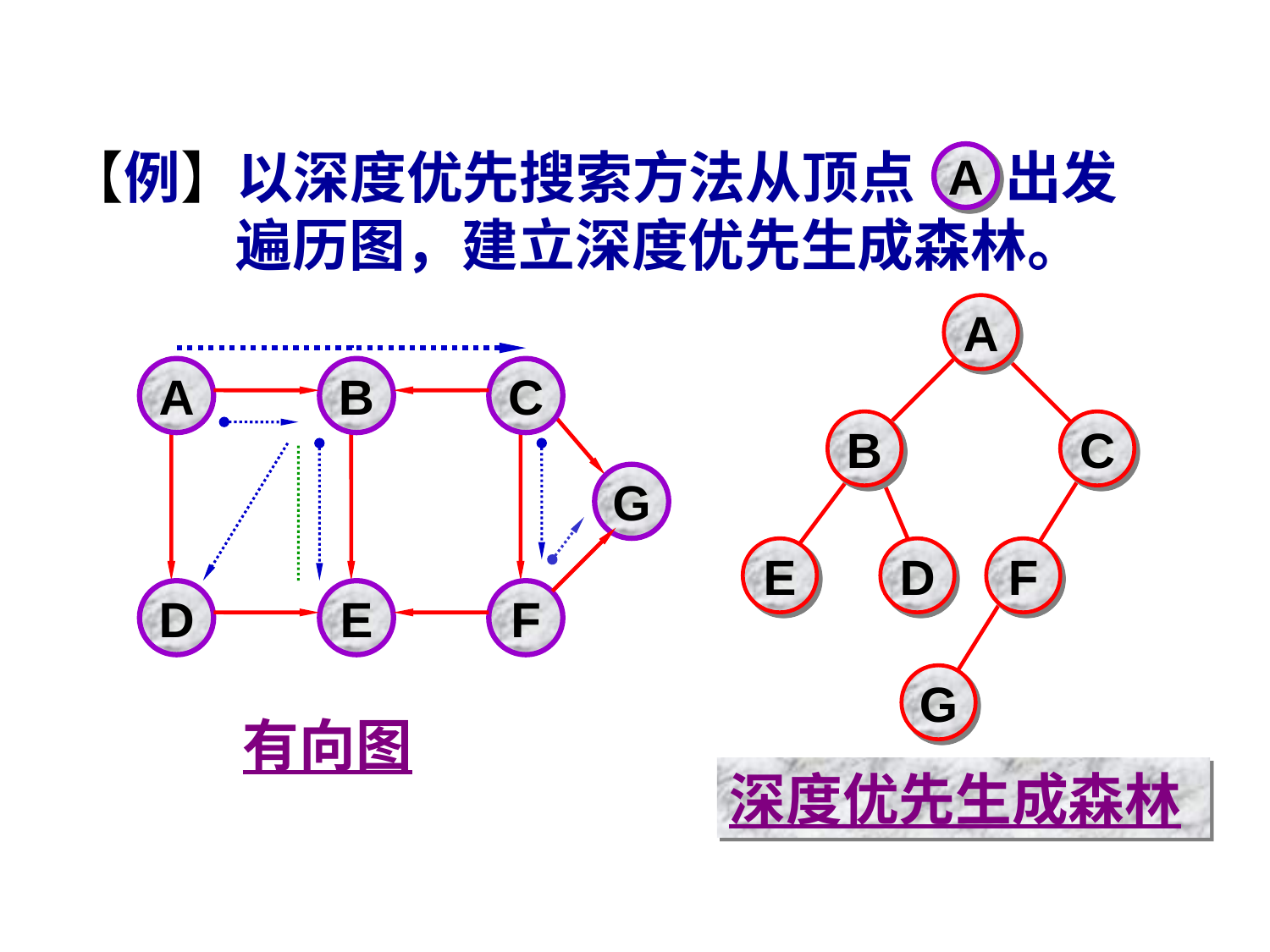

【例】以深度优先搜索方法从顶点       出发
            遍历图，建立深度优先生成森林。
A
A

A
B
C

B
C

G

E
D
F
D
E
F

G
有向图
深度优先生成森林
81